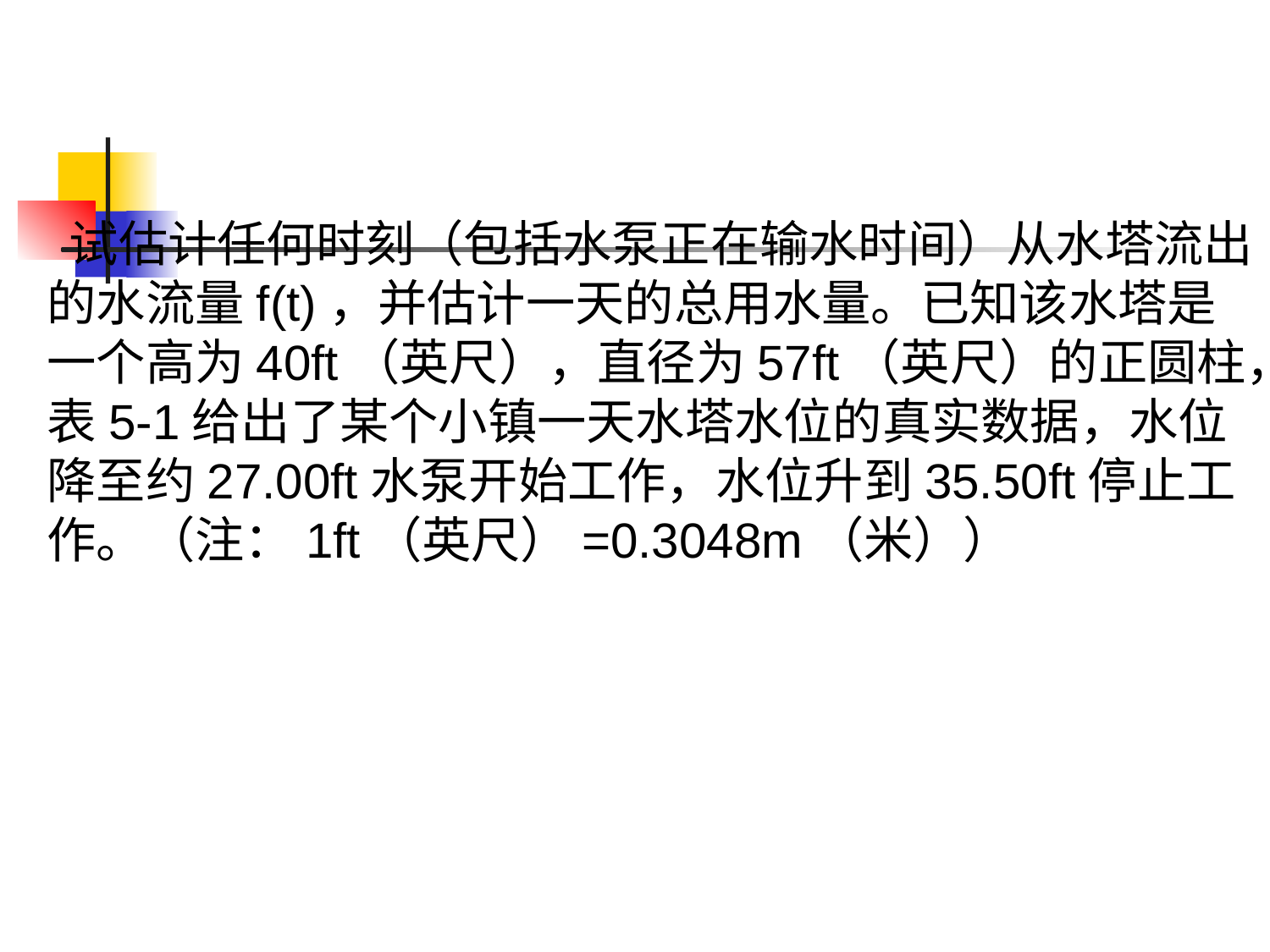

试估计任何时刻（包括水泵正在输水时间）从水塔流出的水流量f(t)，并估计一天的总用水量。已知该水塔是一个高为40ft（英尺），直径为57ft（英尺）的正圆柱，表5-1给出了某个小镇一天水塔水位的真实数据，水位降至约27.00ft水泵开始工作，水位升到35.50ft停止工作。（注：1ft（英尺）=0.3048m（米））